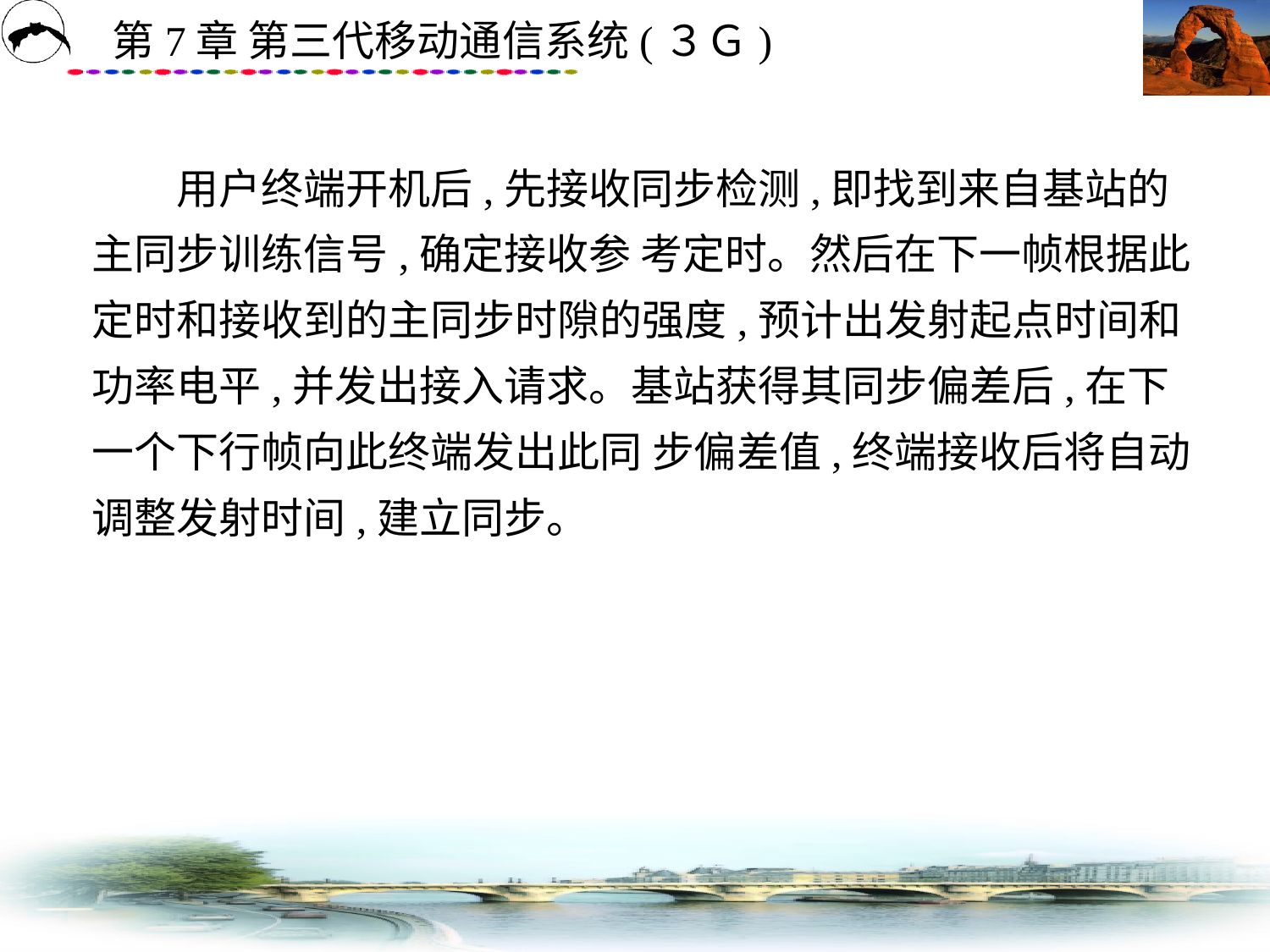

# 用户终端开机后,先接收同步检测,即找到来自基站的主同步训练信号,确定接收参 考定时。然后在下一帧根据此定时和接收到的主同步时隙的强度,预计出发射起点时间和 功率电平,并发出接入请求。基站获得其同步偏差后,在下一个下行帧向此终端发出此同 步偏差值,终端接收后将自动调整发射时间,建立同步。